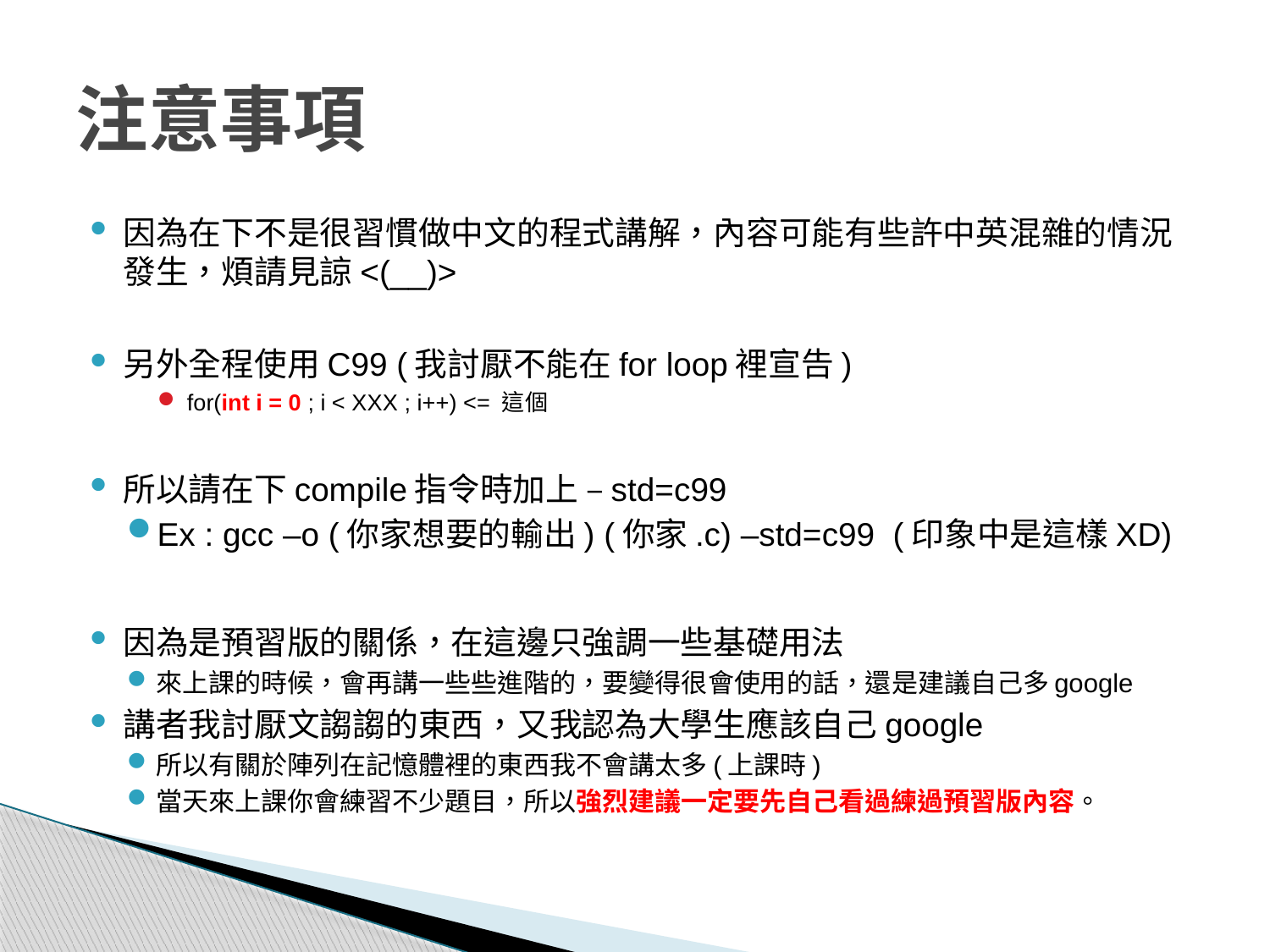

# 注意事項
因為在下不是很習慣做中文的程式講解，內容可能有些許中英混雜的情況發生，煩請見諒<(__)>

另外全程使用C99 (我討厭不能在for loop裡宣告)
for(int i = 0 ; i < XXX ; i++) <= 這個

所以請在下compile指令時加上 –std=c99
Ex : gcc –o (你家想要的輸出) (你家.c) –std=c99  (印象中是這樣XD)

因為是預習版的關係，在這邊只強調一些基礎用法
來上課的時候，會再講一些些進階的，要變得很會使用的話，還是建議自己多google
講者我討厭文謅謅的東西，又我認為大學生應該自己google
所以有關於陣列在記憶體裡的東西我不會講太多(上課時)
當天來上課你會練習不少題目，所以強烈建議一定要先自己看過練過預習版內容。